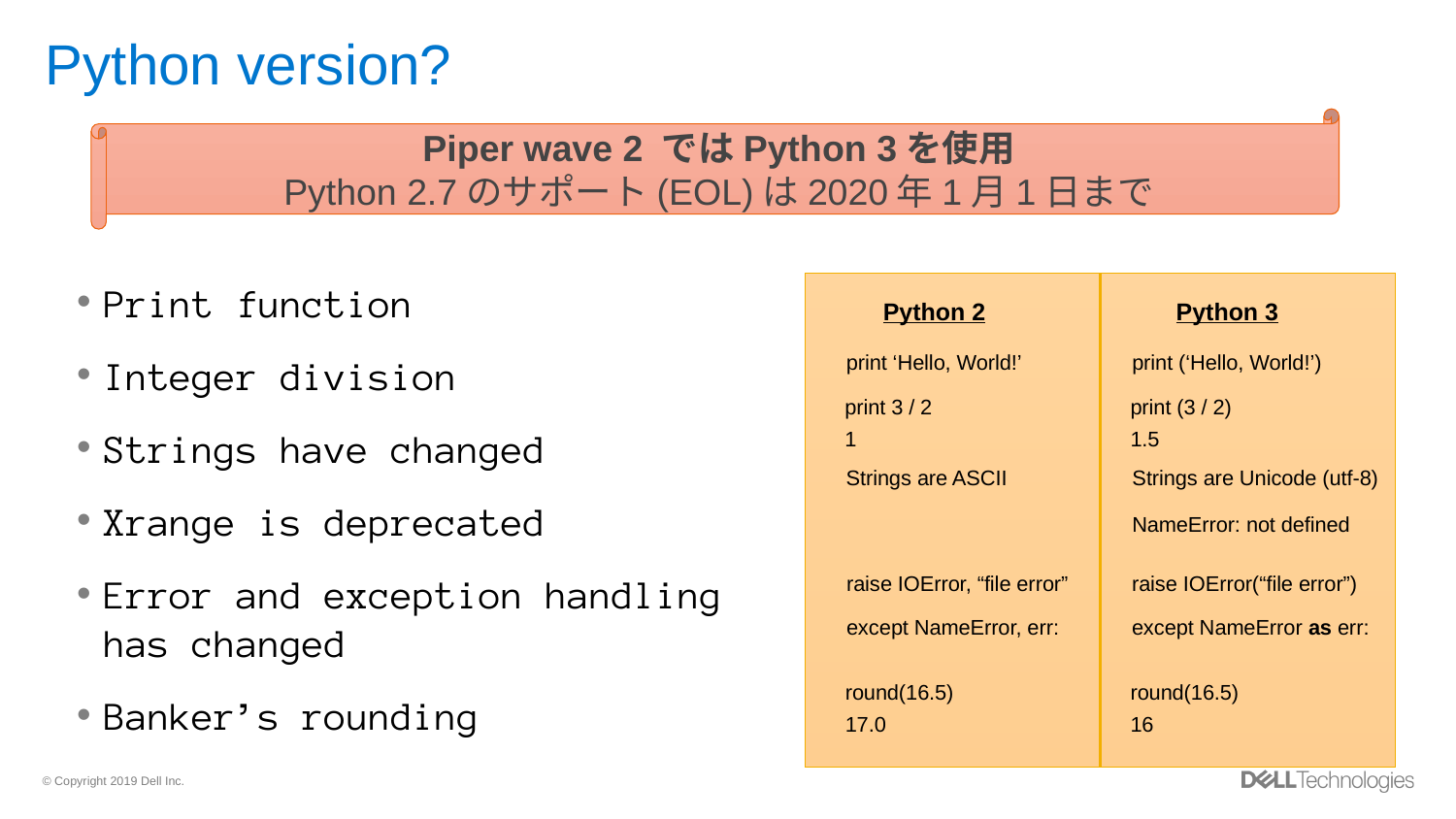

# Python version?
Piper wave 2 ではPython 3を使用
Python 2.7のサポート(EOL)は2020年1月1日まで

Python 2
Python 3
print ‘Hello, World!’
print (‘Hello, World!’)
print 3 / 2
1
print (3 / 2)
1.5
Strings are ASCII
Strings are Unicode (utf-8)
NameError: not defined
raise IOError, “file error”
raise IOError(“file error”)
except NameError, err:
except NameError as err:
round(16.5)
17.0
round(16.5)
16
Print function
Integer division
Strings have changed
Xrange is deprecated
Error and exception handling
has changed
Banker’s rounding